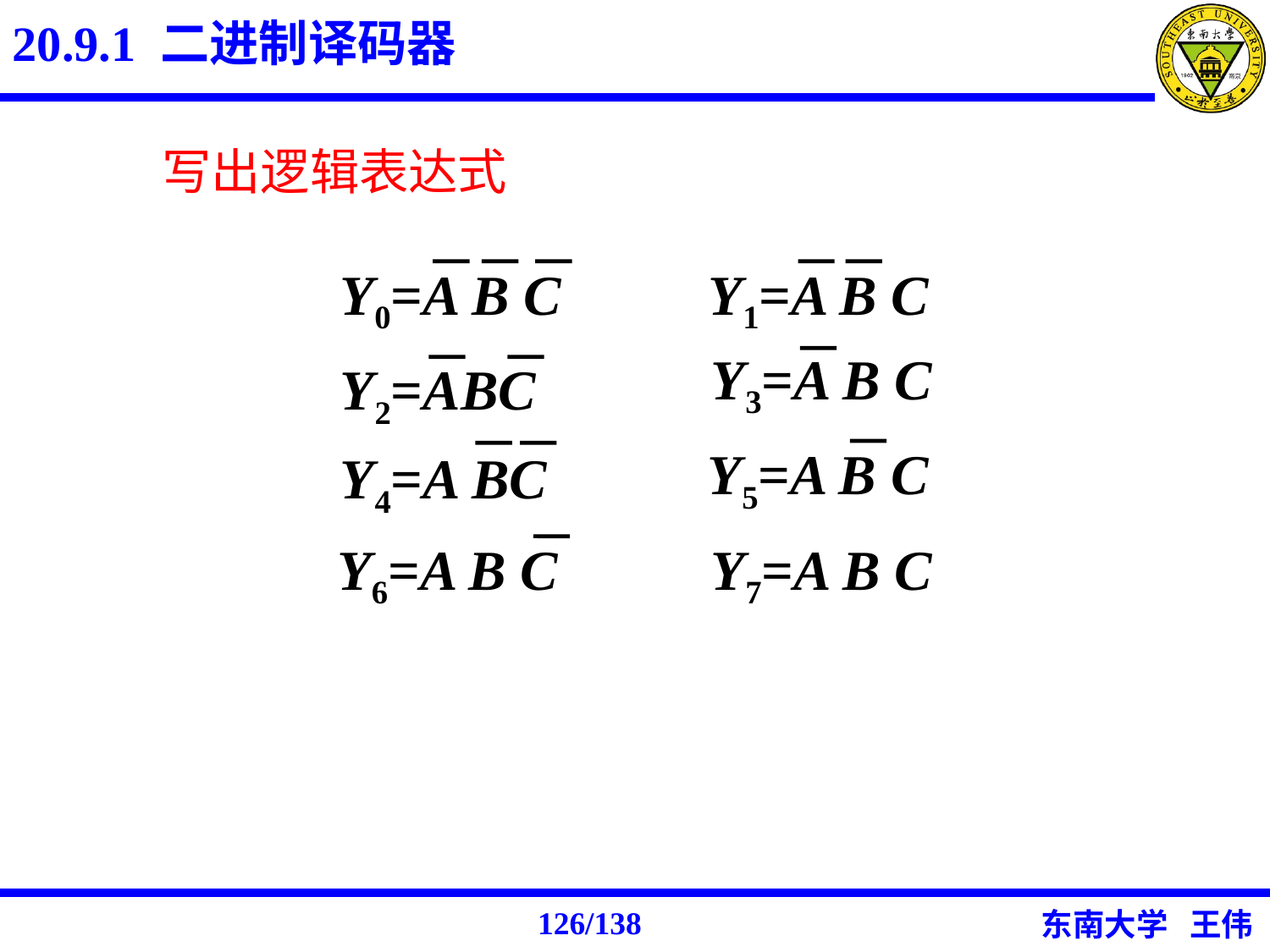

20.9.1 二进制译码器
写出逻辑表达式
Y0=A B C
Y1=A B C

Y3=A B C

Y2=ABC

Y5=A B C

Y4=A BC

Y6=A B C

Y7=A B C